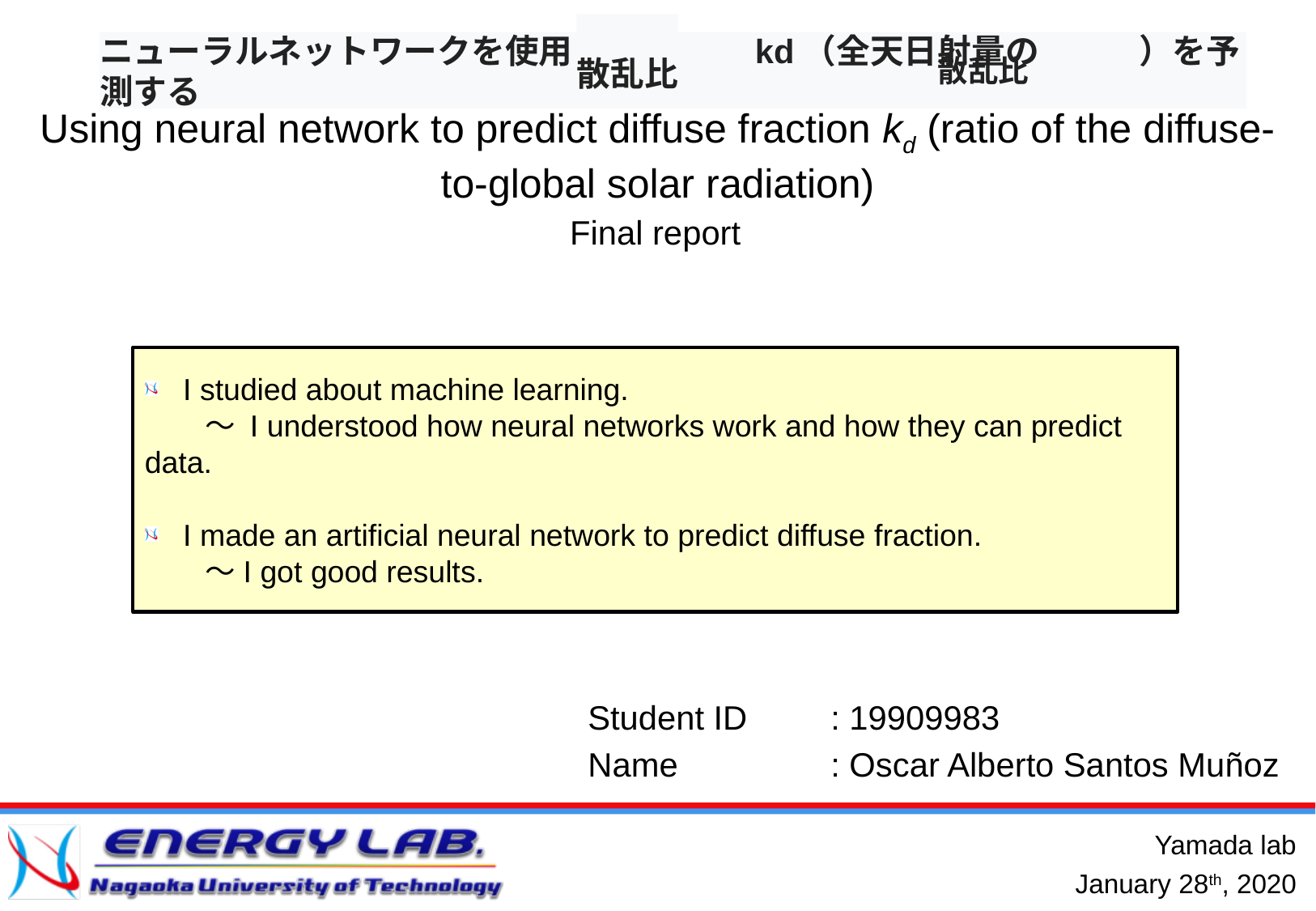

散乱比
# Using neural network to predict diffuse fraction kd (ratio of the diffuse-to-global solar radiation)
散乱比
ニューラルネットワークを使用して              kd（全天日射量の             ）を予測する
Final report
I studied about machine learning.
　　～ I understood how neural networks work and how they can predict data.

I made an artificial neural network to predict diffuse fraction.
　　～I got good results.
Student ID	: 19909983
Name		: Oscar Alberto Santos Muñoz

Yamada lab
January 28th, 2020